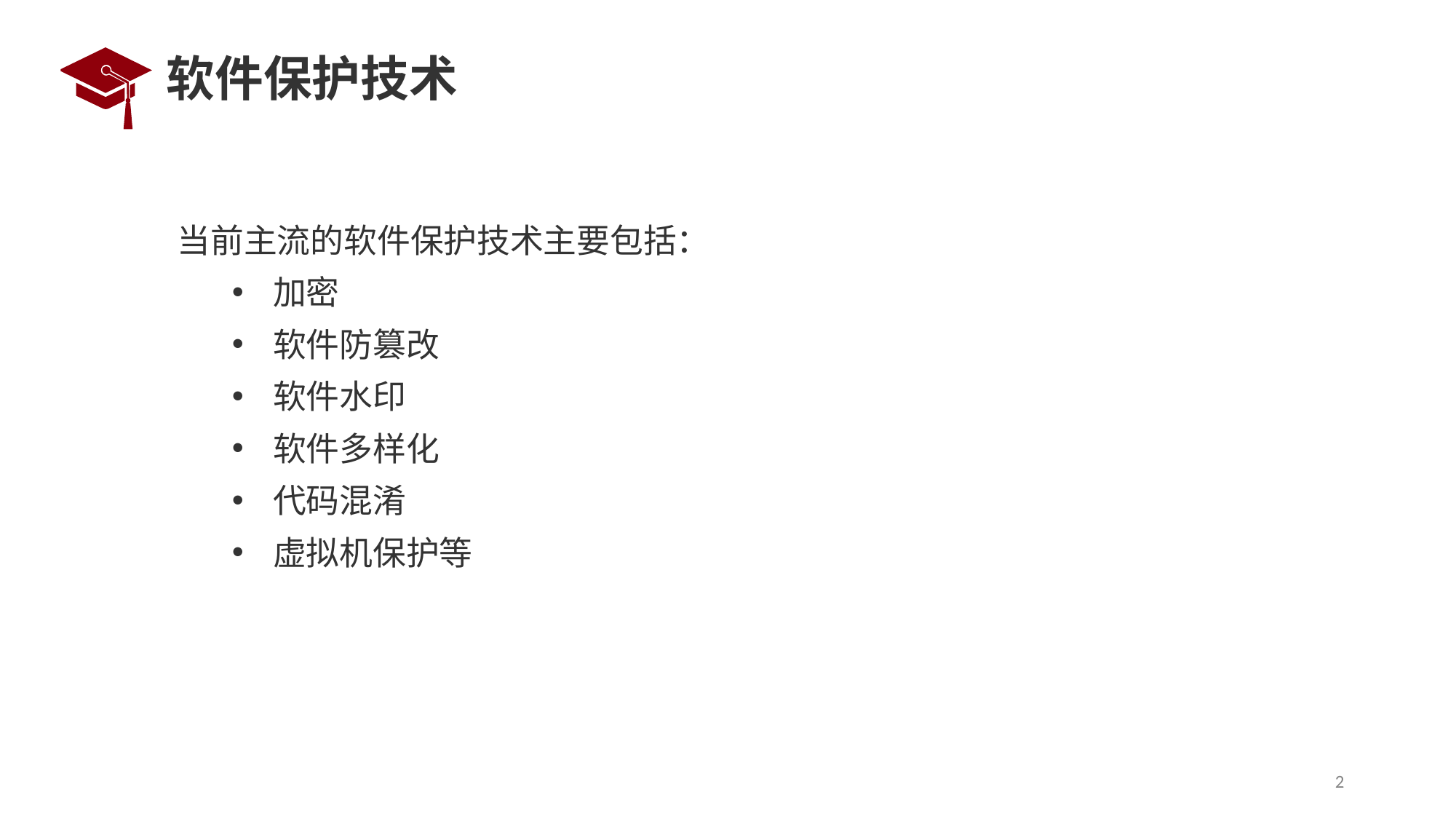

# 软件保护技术
当前主流的软件保护技术主要包括：
加密
软件防篡改
软件水印
软件多样化
代码混淆
虚拟机保护等
2